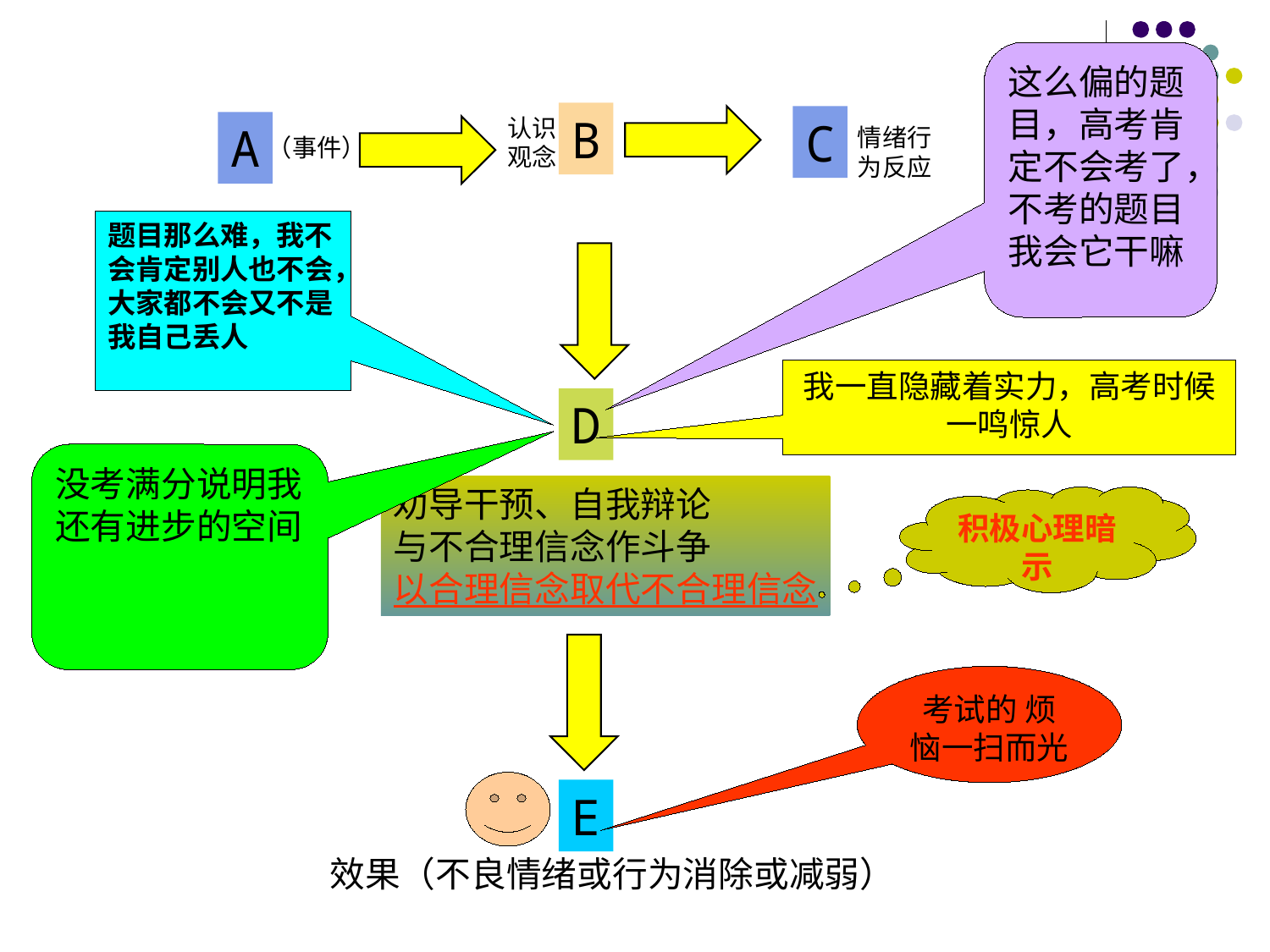

这么偏的题目，高考肯定不会考了，不考的题目我会它干嘛
B
认识
观念

C
A
情绪行
为反应

（事件）
题目那么难，我不会肯定别人也不会，大家都不会又不是我自己丢人

我一直隐藏着实力，高考时候一鸣惊人
D
没考满分说明我还有进步的空间

劝导干预、自我辩论
与不合理信念作斗争
以合理信念取代不合理信念
积极心理暗示

考试的 烦恼一扫而光

E
效果（不良情绪或行为消除或减弱）